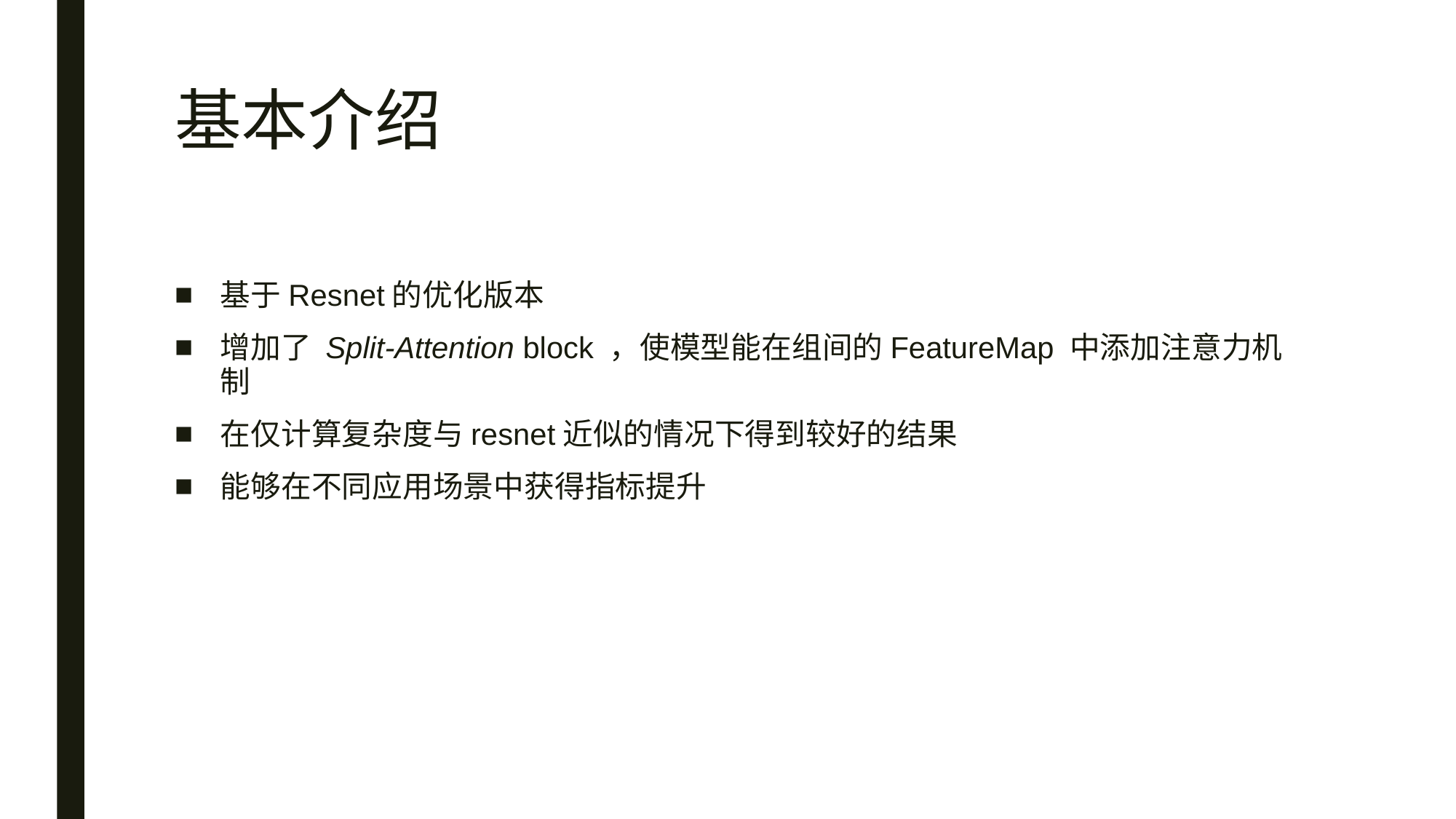

# 基本介绍
基于Resnet的优化版本
增加了 Split-Attention block ，使模型能在组间的FeatureMap 中添加注意力机制
在仅计算复杂度与resnet近似的情况下得到较好的结果
能够在不同应用场景中获得指标提升